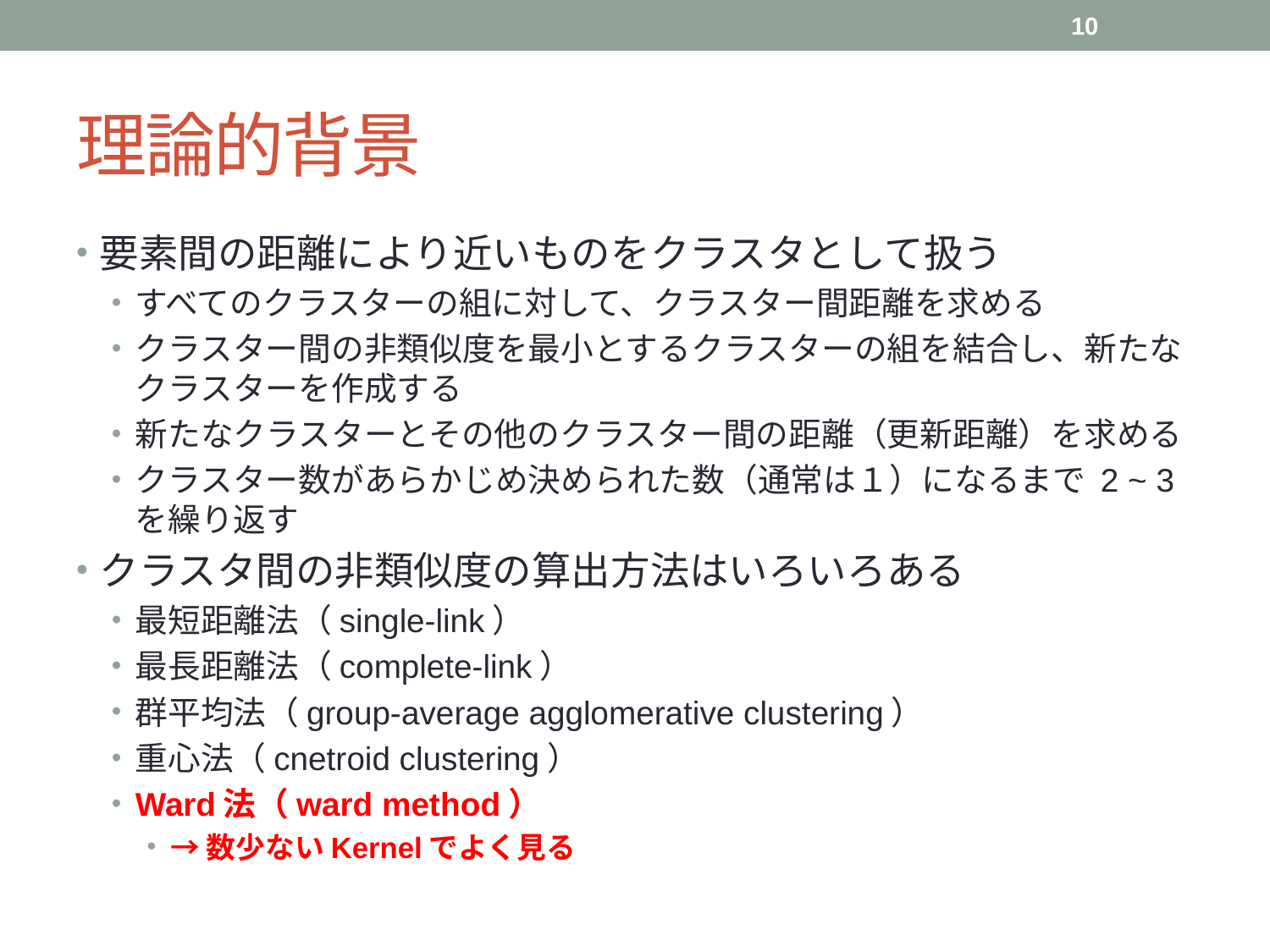

10
# 理論的背景
要素間の距離により近いものをクラスタとして扱う
すべてのクラスターの組に対して、クラスター間距離を求める
クラスター間の非類似度を最小とするクラスターの組を結合し、新たなクラスターを作成する
新たなクラスターとその他のクラスター間の距離（更新距離）を求める
クラスター数があらかじめ決められた数（通常は１）になるまで 2 ~ 3 を繰り返す
クラスタ間の非類似度の算出方法はいろいろある
最短距離法（single-link）
最長距離法（complete-link）
群平均法（group-average agglomerative clustering）
重心法（cnetroid clustering）
Ward法（ward method）
→数少ないKernelでよく見る